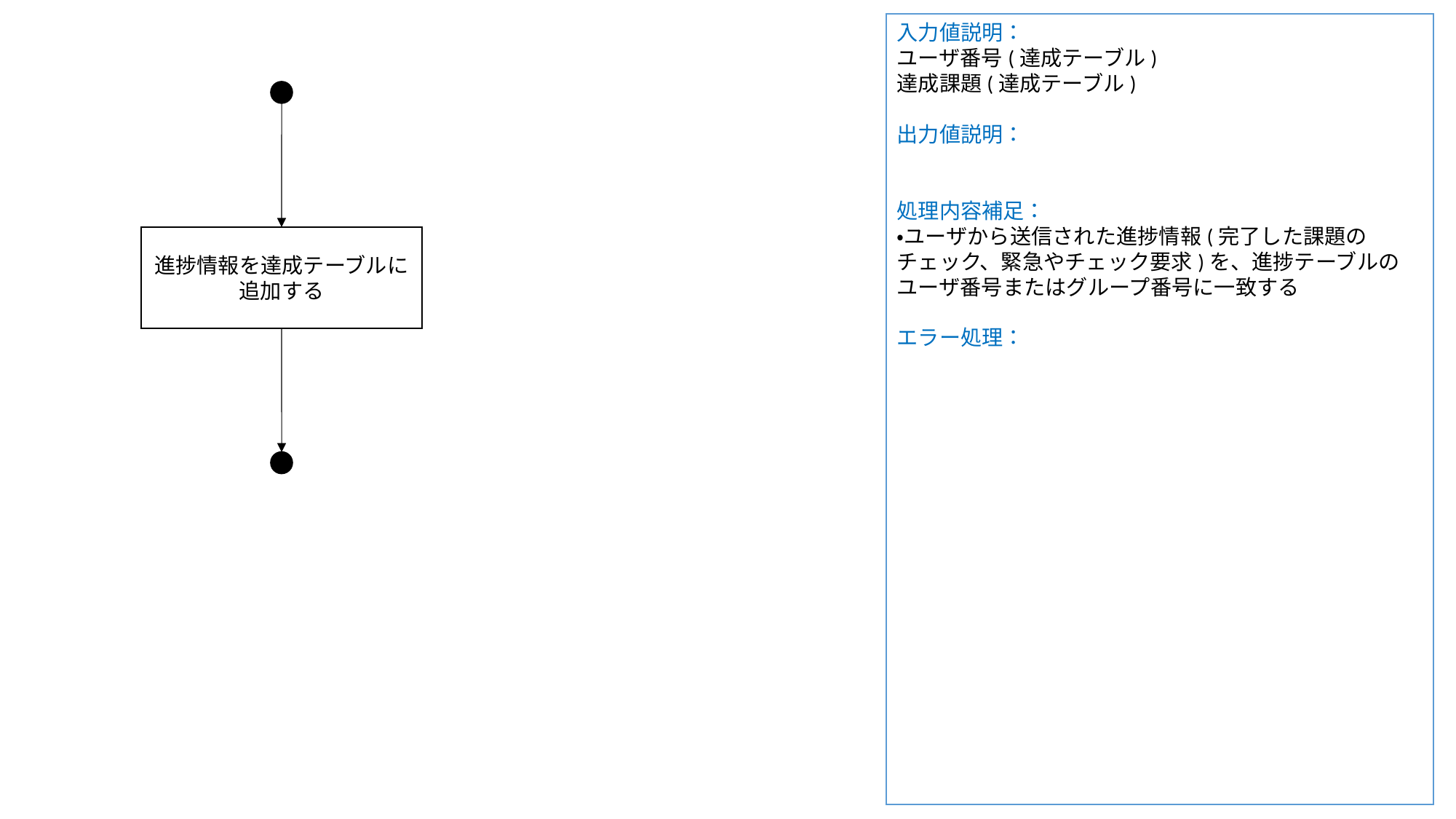

入力値説明：
ユーザ番号(達成テーブル)
達成課題(達成テーブル)

出力値説明：

処理内容補足：
・ユーザから送信された進捗情報(完了した課題のチェック、緊急やチェック要求)を、進捗テーブルのユーザ番号またはグループ番号に一致する

エラー処理：

進捗情報を達成テーブルに追加する